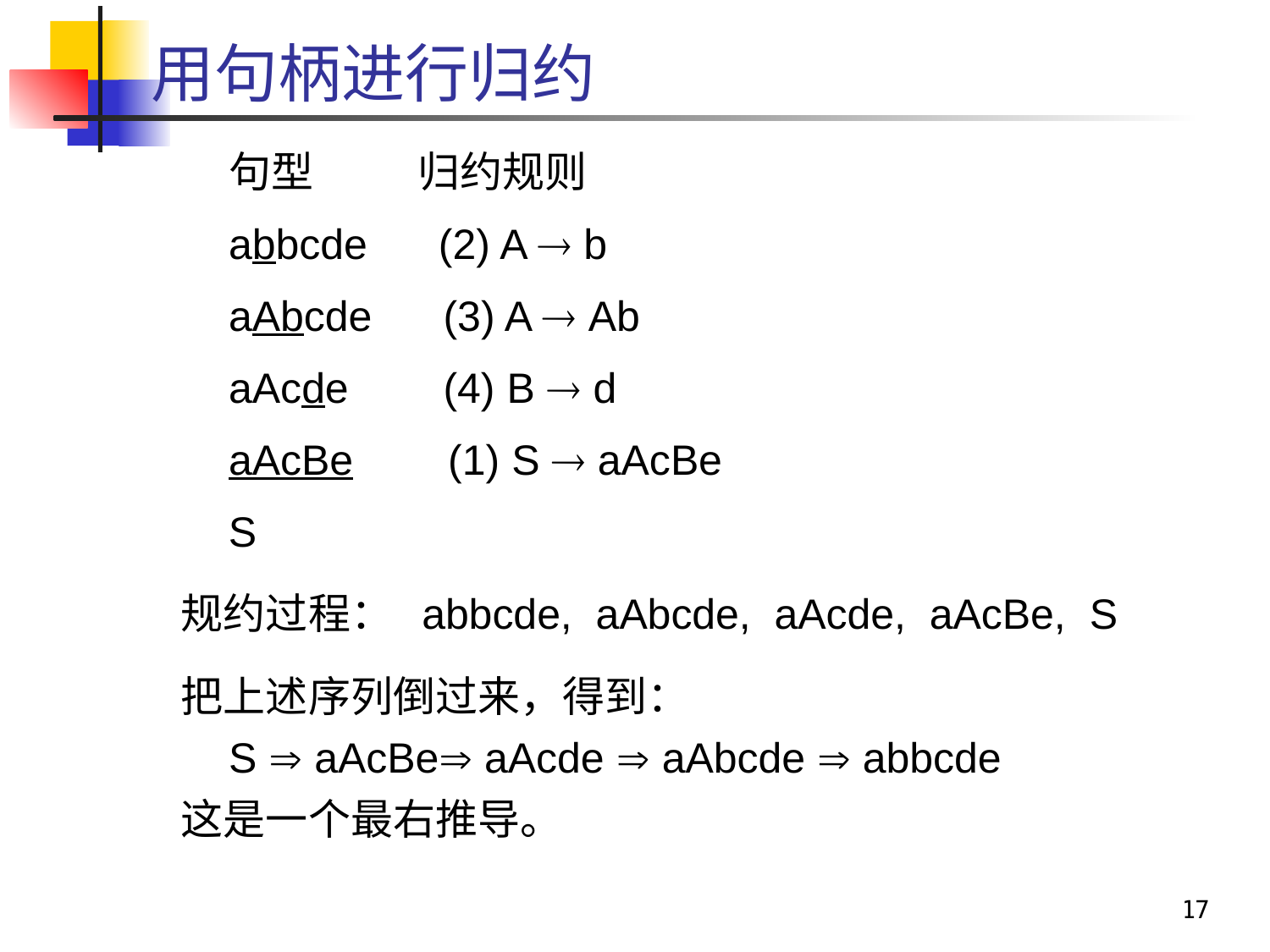

# 用句柄进行归约
	句型           归约规则
	abbcde      (2) A → b
	aAbcde      (3) A → Ab
	aAcde        (4) B → d
	aAcBe        (1) S → aAcBe
    S
规约过程：  abbcde,  aAbcde,  aAcde,  aAcBe,  S
把上述序列倒过来，得到：
	S ⇒ aAcBe⇒ aAcde ⇒ aAbcde ⇒ abbcde
这是一个最右推导。

17